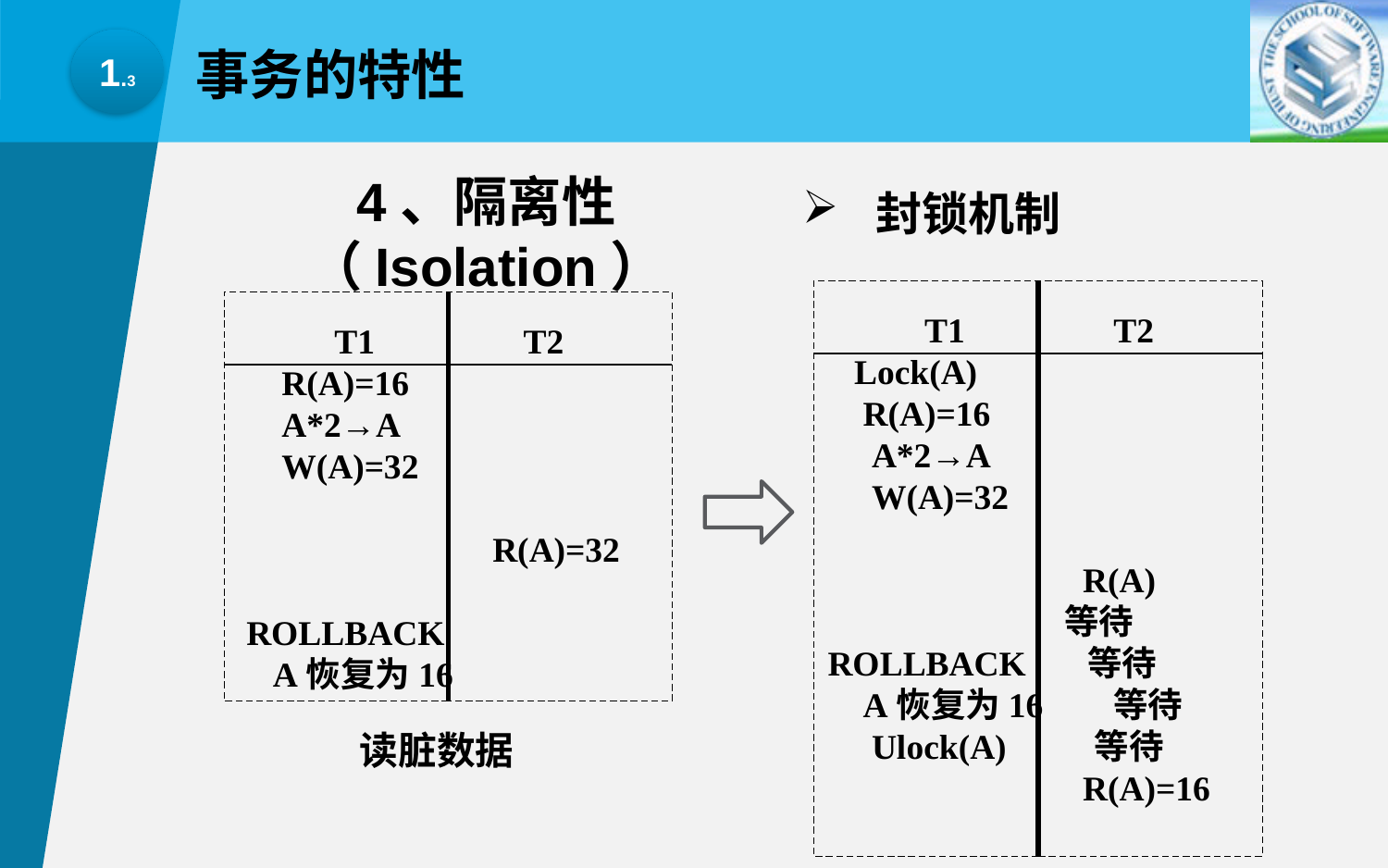

1.3
事务的特性
 封锁机制
4、隔离性（Isolation）
           T1                 T2
   Lock(A)
    R(A)=16
     A*2→A
     W(A)=32

                             R(A)
                             等待
ROLLBACK      等待
    A恢复为16       等待
     Ulock(A)         等待
                             R(A)=16
           T1                 T2
     R(A)=16
     A*2→A
     W(A)=32

                             R(A)=32

 ROLLBACK
    A恢复为16

 读脏数据